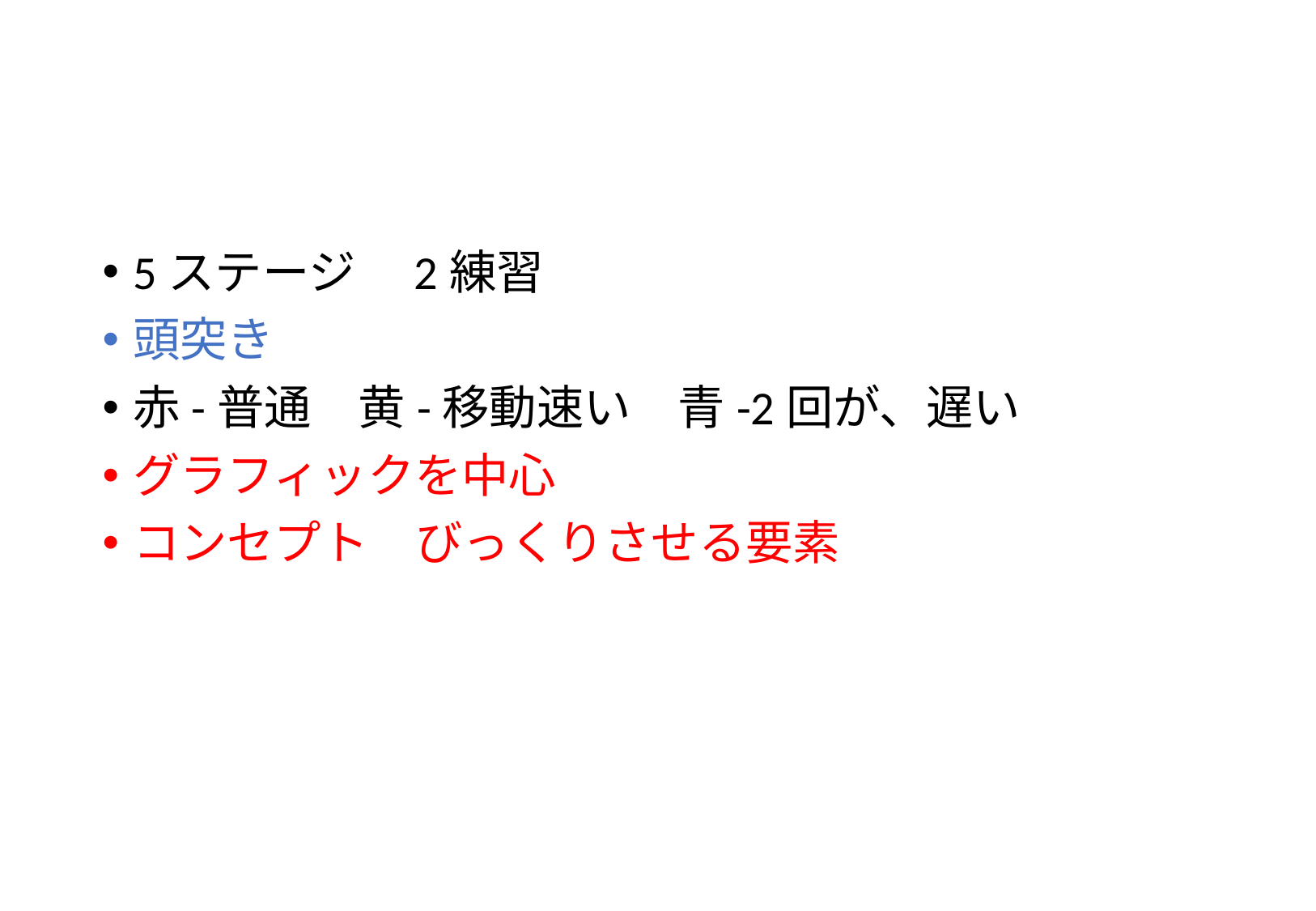

#
5ステージ　2練習
頭突き
赤-普通　黄-移動速い　青-2回が、遅い
グラフィックを中心
コンセプト　びっくりさせる要素